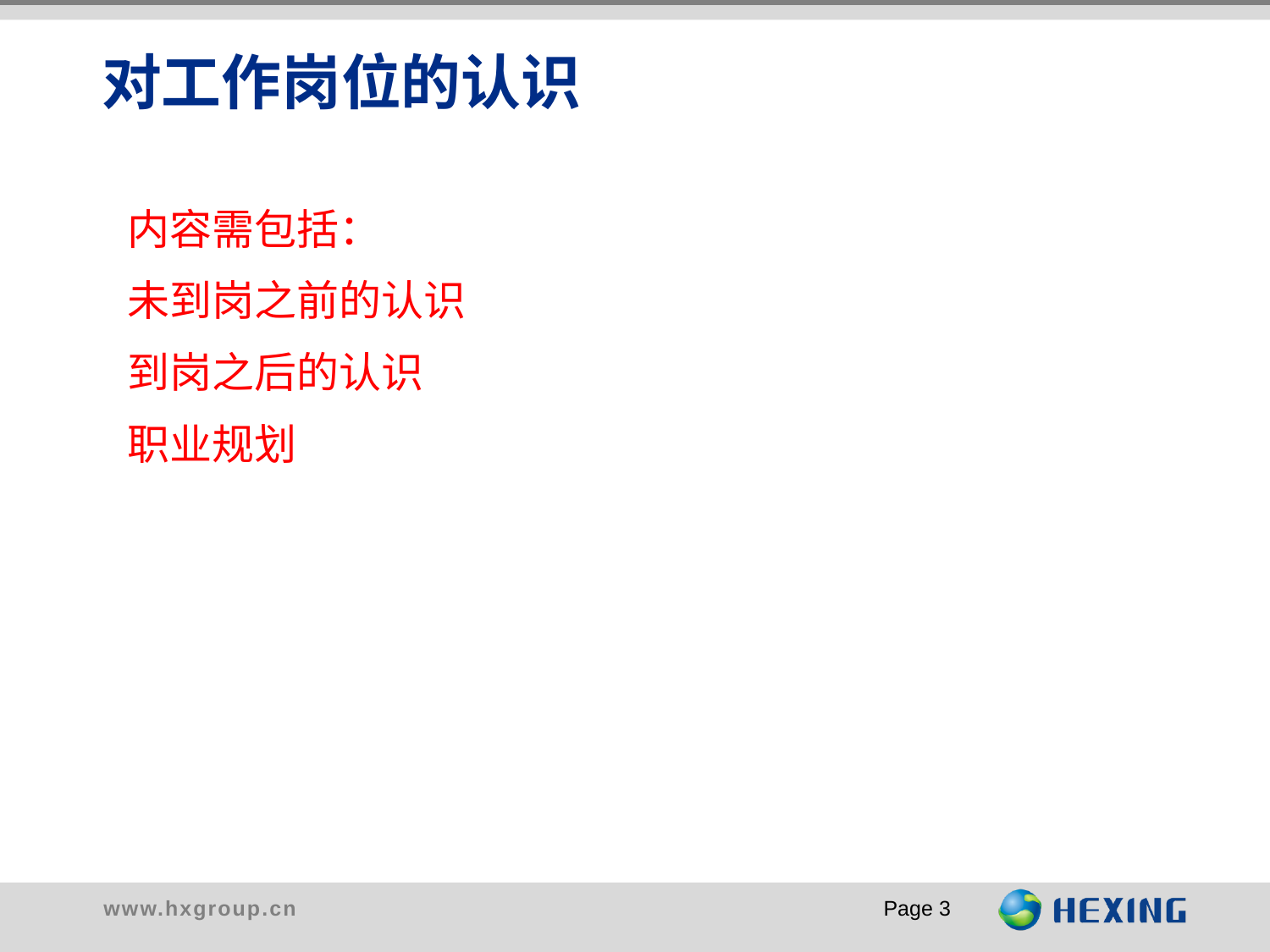

# 对工作岗位的认识
内容需包括：
未到岗之前的认识
到岗之后的认识
职业规划

Page 3